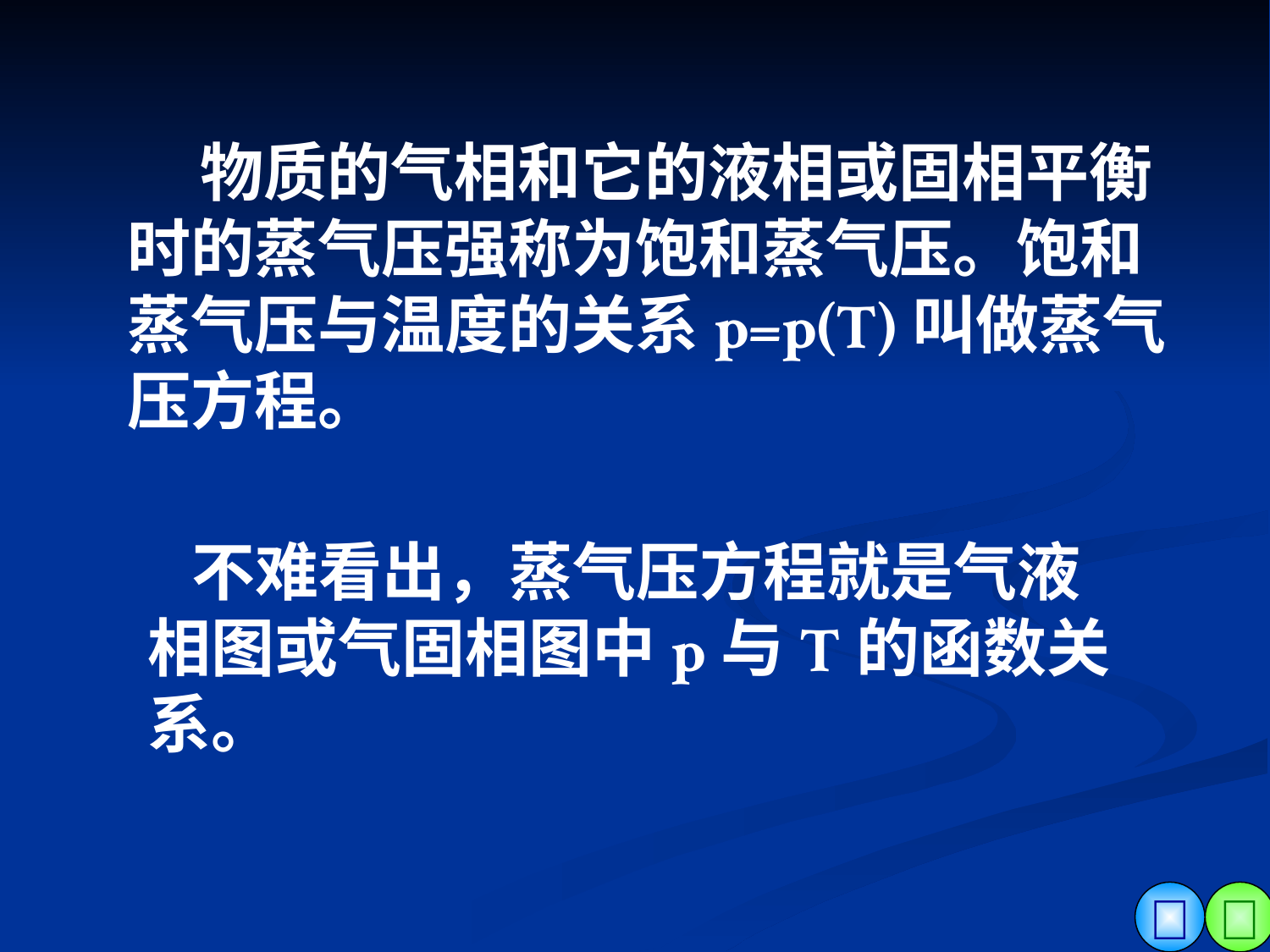

物质的气相和它的液相或固相平衡时的蒸气压强称为饱和蒸气压。饱和蒸气压与温度的关系p=p(T)叫做蒸气压方程。
  不难看出，蒸气压方程就是气液相图或气固相图中p与T的函数关系。